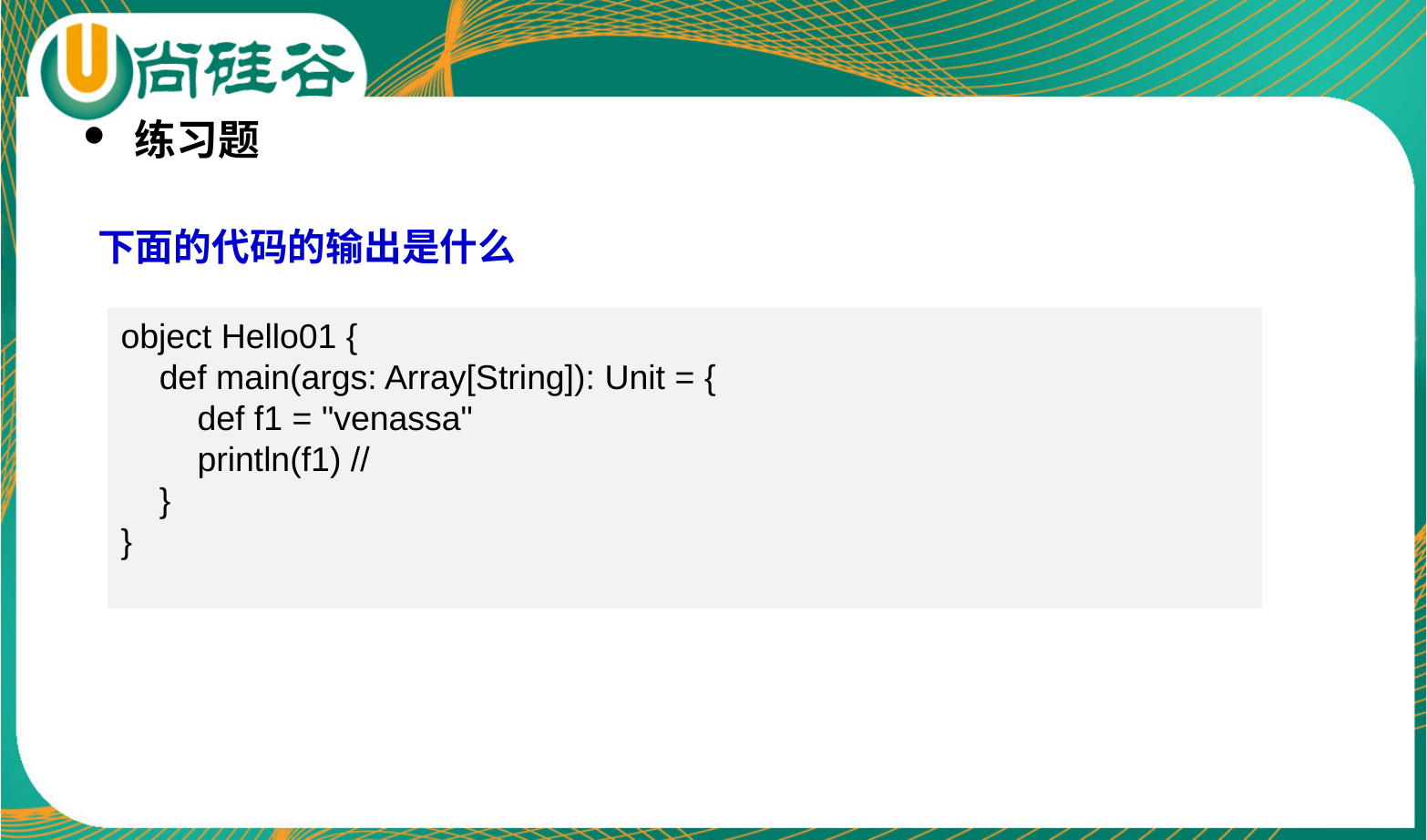

练习题

下面的代码的输出是什么

object Hello01 {
    def main(args: Array[String]): Unit = {
        def f1 = "venassa"
        println(f1) //
    }
}